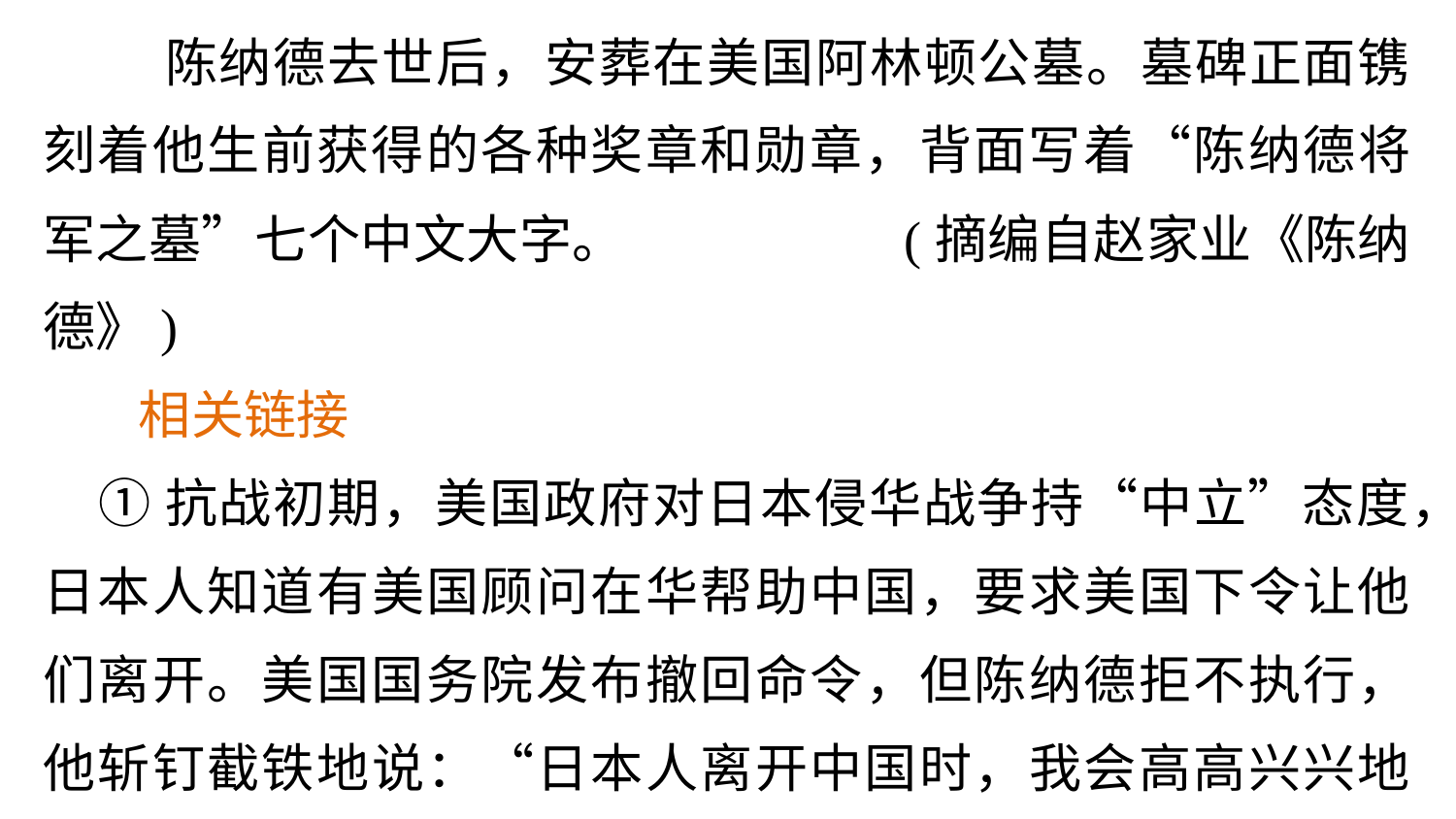

陈纳德去世后，安葬在美国阿林顿公墓。墓碑正面镌刻着他生前获得的各种奖章和勋章，背面写着“陈纳德将军之墓”七个中文大字。                      (摘编自赵家业《陈纳德》)
       相关链接
    ①抗战初期，美国政府对日本侵华战争持“中立”态度，日本人知道有美国顾问在华帮助中国，要求美国下令让他们离开。美国国务院发布撤回命令，但陈纳德拒不执行，他斩钉截铁地说：“日本人离开中国时，我会高高兴兴地离开中国。”                                    (百度百科)